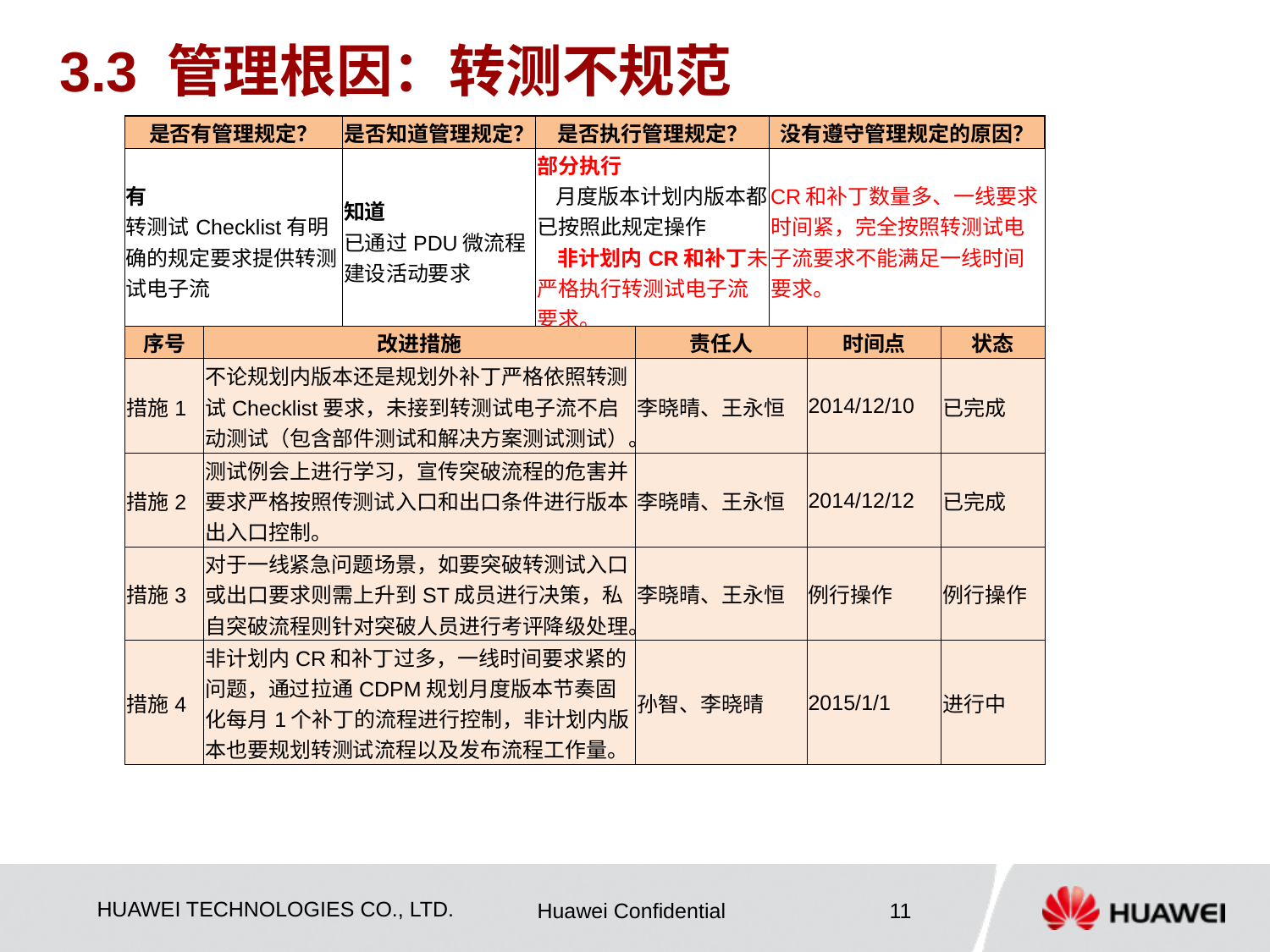

3.3 管理根因：转测不规范
| 是否有管理规定？ | 是否知道管理规定？ | 是否执行管理规定？ | 没有遵守管理规定的原因？ |
| --- | --- | --- | --- |
| 有 转测试Checklist有明确的规定要求提供转测试电子流 | 知道 已通过PDU微流程建设活动要求 | 部分执行 月度版本计划内版本都已按照此规定操作 非计划内CR和补丁未严格执行转测试电子流要求。 | CR和补丁数量多、一线要求时间紧，完全按照转测试电子流要求不能满足一线时间要求。 |
| 序号 | 改进措施 | 责任人 | 时间点 | 状态 |
| --- | --- | --- | --- | --- |
| 措施1 | 不论规划内版本还是规划外补丁严格依照转测试Checklist要求，未接到转测试电子流不启动测试（包含部件测试和解决方案测试测试）。 | 李晓晴、王永恒 | 2014/12/10 | 已完成 |
| 措施2 | 测试例会上进行学习，宣传突破流程的危害并要求严格按照传测试入口和出口条件进行版本出入口控制。 | 李晓晴、王永恒 | 2014/12/12 | 已完成 |
| 措施3 | 对于一线紧急问题场景，如要突破转测试入口或出口要求则需上升到ST成员进行决策，私自突破流程则针对突破人员进行考评降级处理。 | 李晓晴、王永恒 | 例行操作 | 例行操作 |
| 措施4 | 非计划内CR和补丁过多，一线时间要求紧的问题，通过拉通CDPM规划月度版本节奏固化每月1个补丁的流程进行控制，非计划内版本也要规划转测试流程以及发布流程工作量。 | 孙智、李晓晴 | 2015/1/1 | 进行中 |